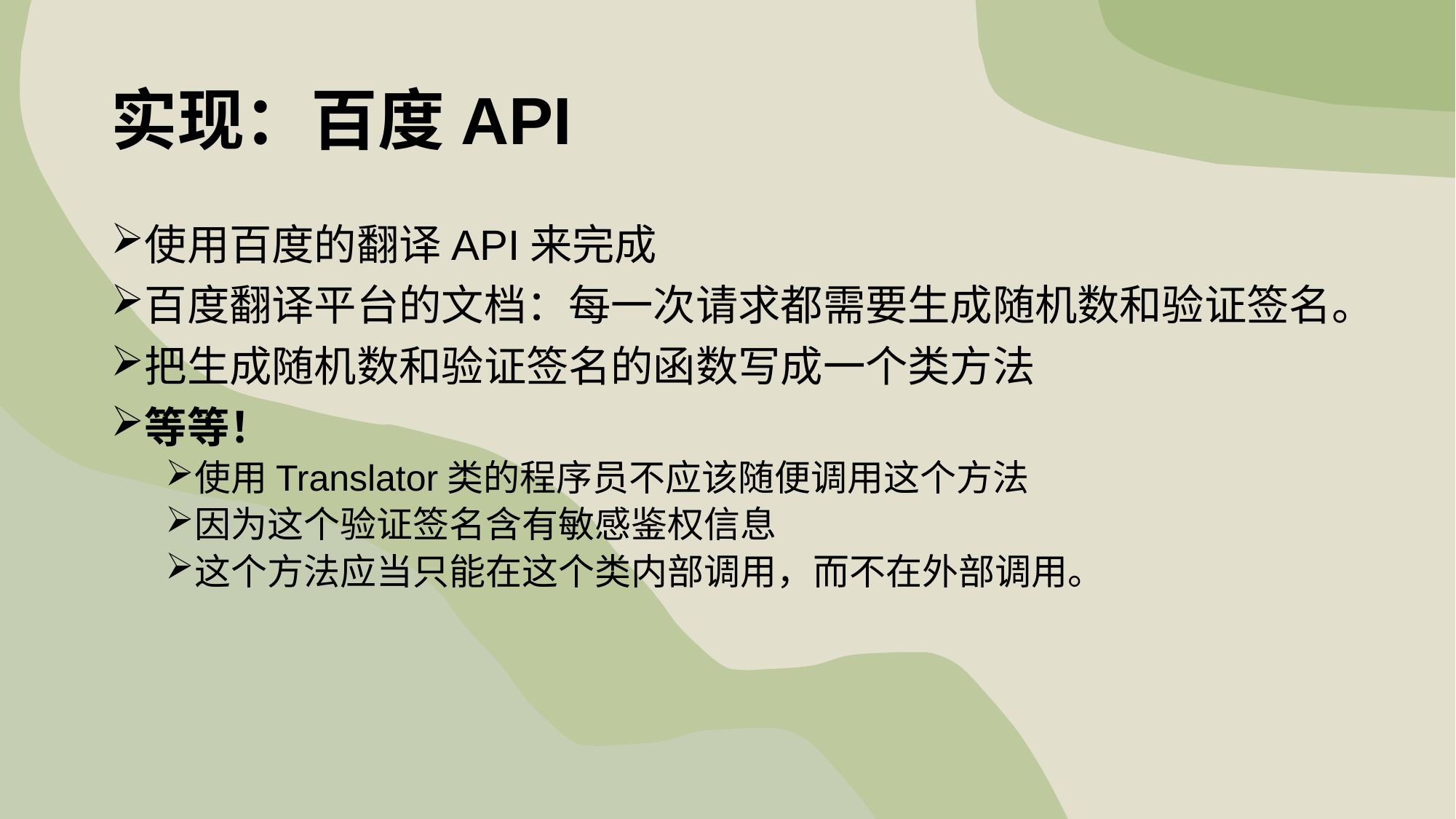

# 实现：百度API
使用百度的翻译API来完成
百度翻译平台的文档：每一次请求都需要生成随机数和验证签名。
把生成随机数和验证签名的函数写成一个类方法
等等！
使用Translator类的程序员不应该随便调用这个方法
因为这个验证签名含有敏感鉴权信息
这个方法应当只能在这个类内部调用，而不在外部调用。